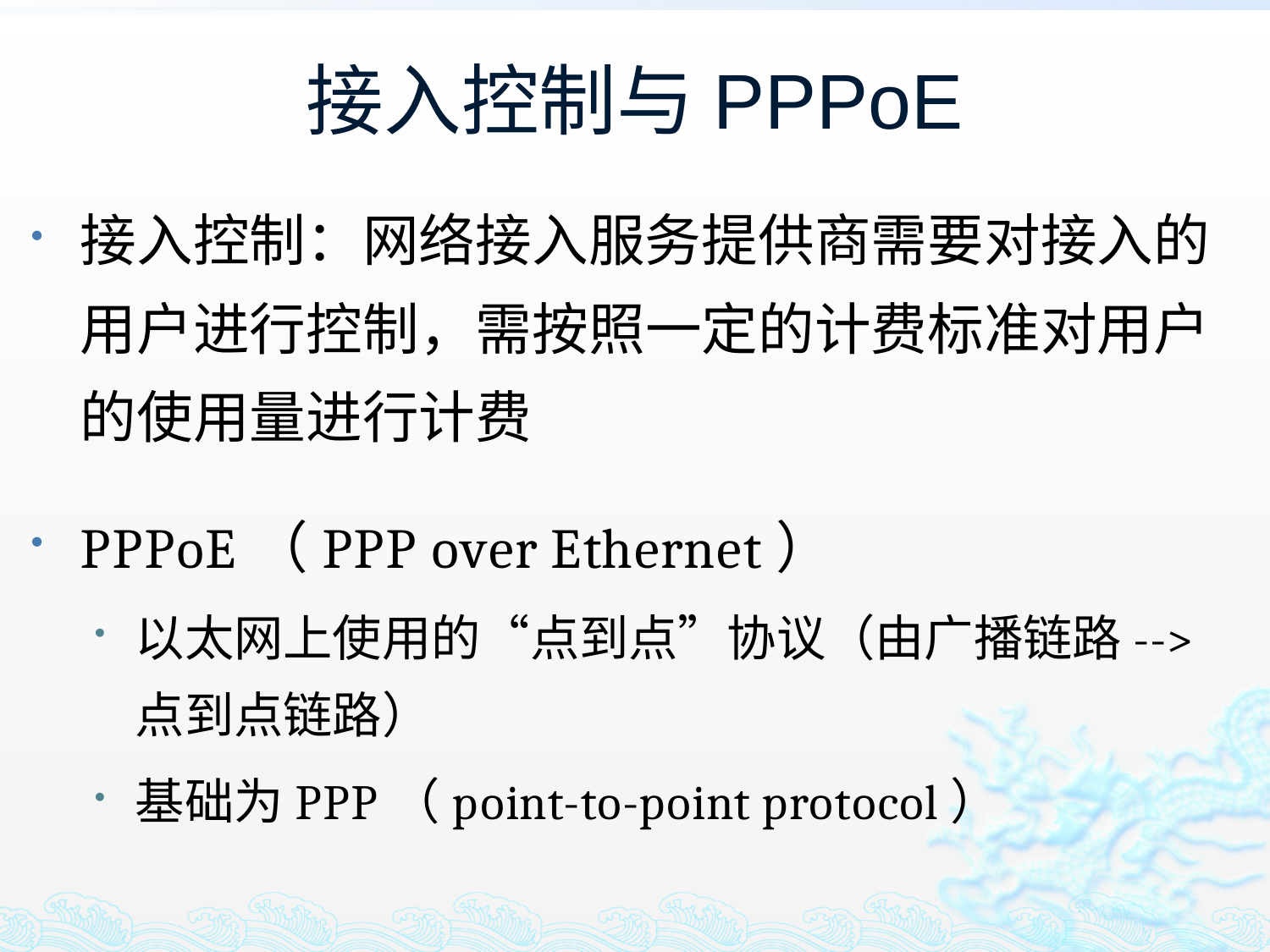

# 接入控制与PPPoE
接入控制：网络接入服务提供商需要对接入的用户进行控制，需按照一定的计费标准对用户的使用量进行计费
PPPoE（PPP over Ethernet）
以太网上使用的“点到点”协议（由广播链路-->点到点链路）
基础为PPP（point-to-point protocol）